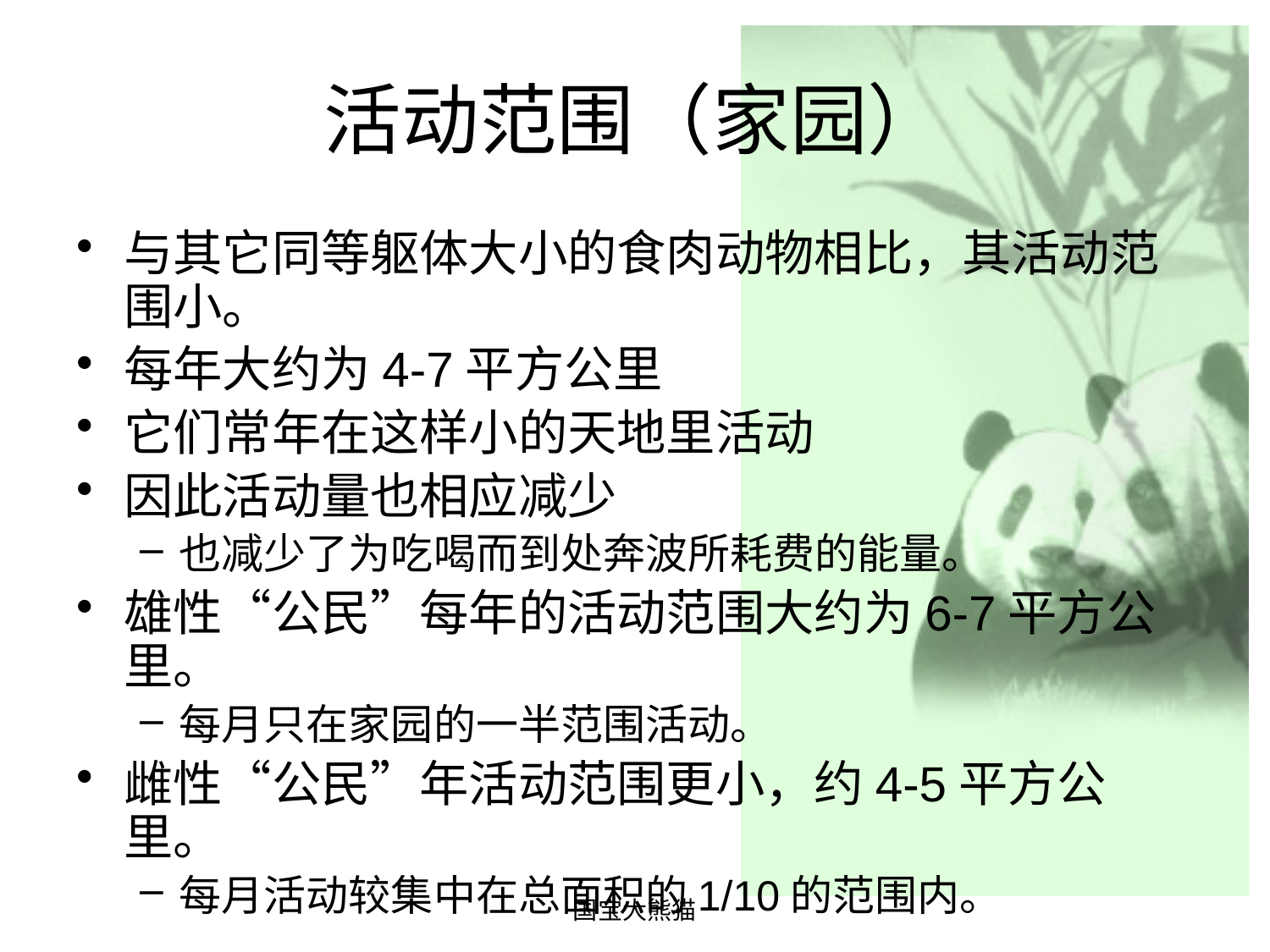

# 活动范围（家园）
与其它同等躯体大小的食肉动物相比，其活动范围小。
每年大约为4-7平方公里
它们常年在这样小的天地里活动
因此活动量也相应减少
也减少了为吃喝而到处奔波所耗费的能量。
雄性“公民”每年的活动范围大约为6-7平方公里。
每月只在家园的一半范围活动。
雌性“公民”年活动范围更小，约4-5平方公里。
每月活动较集中在总面积的1/10的范围内。
国宝大熊猫